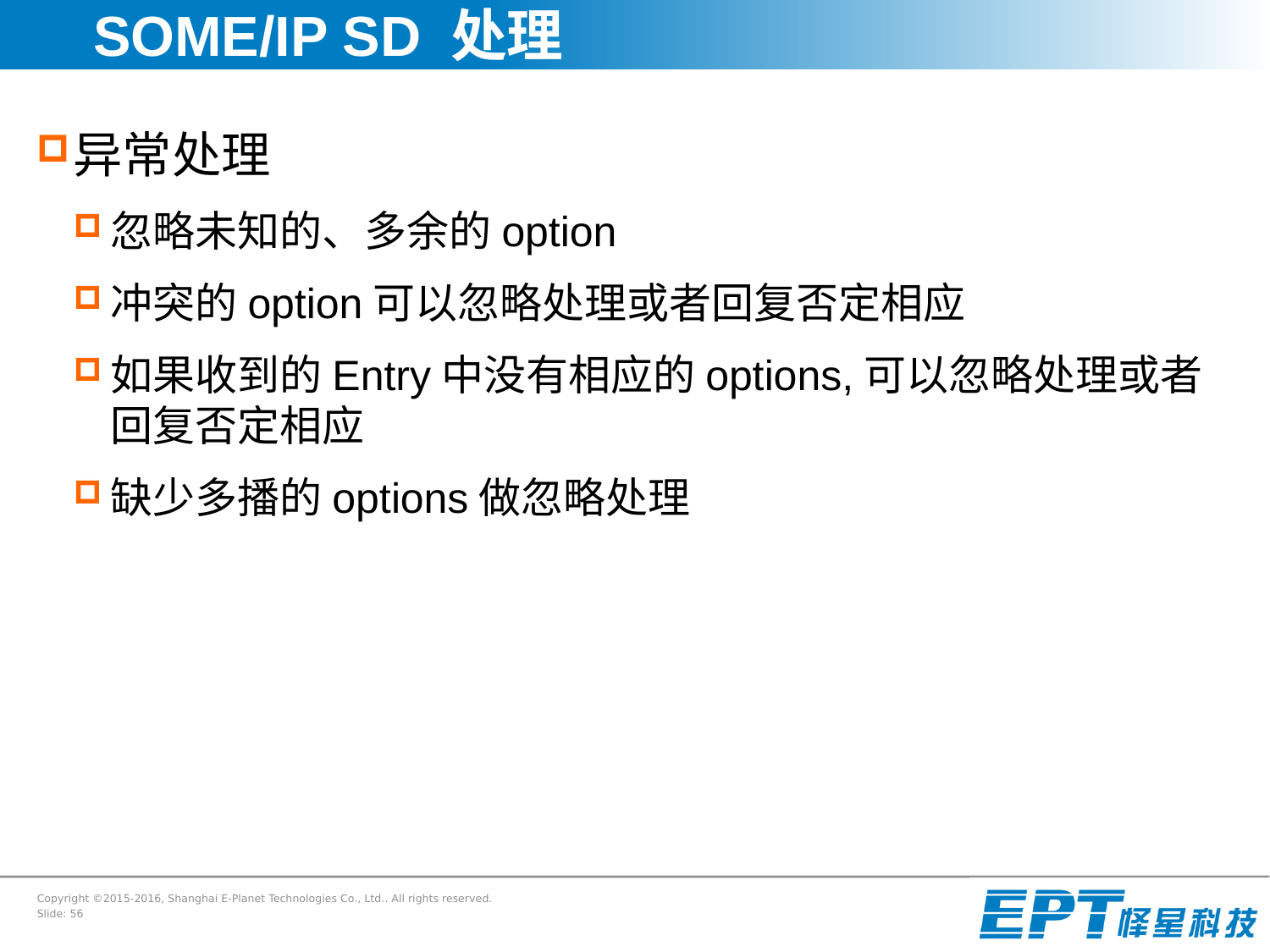

# SOME/IP SD 处理
异常处理
忽略未知的、多余的option
冲突的option可以忽略处理或者回复否定相应
如果收到的Entry中没有相应的options,可以忽略处理或者回复否定相应
缺少多播的options做忽略处理